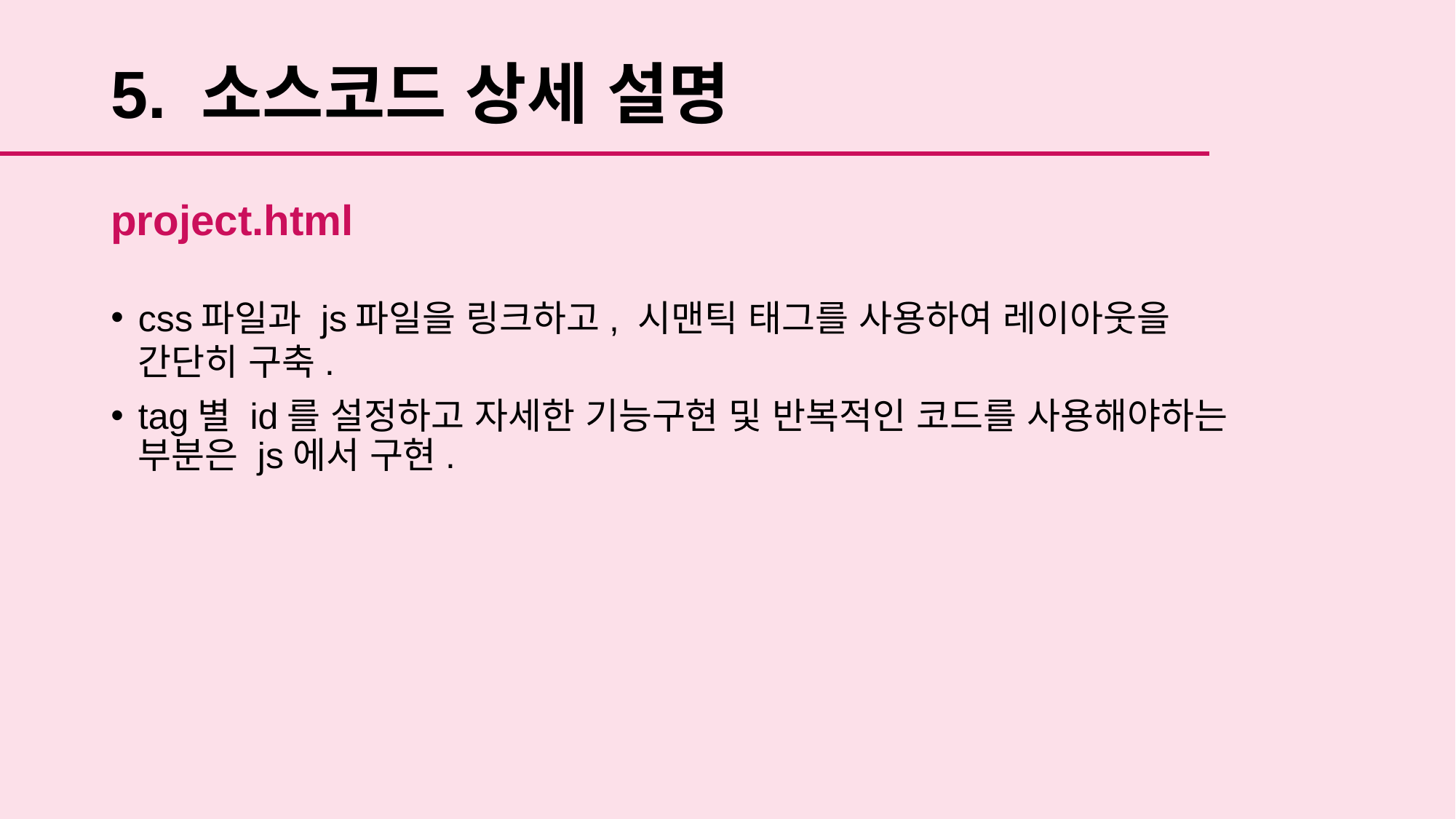

# 5. 소스코드 상세 설명
project.html

css파일과 js파일을 링크하고, 시맨틱 태그를 사용하여 레이아웃을 간단히 구축.
tag별 id를 설정하고 자세한 기능구현 및 반복적인 코드를 사용해야하는 부분은 js에서 구현.